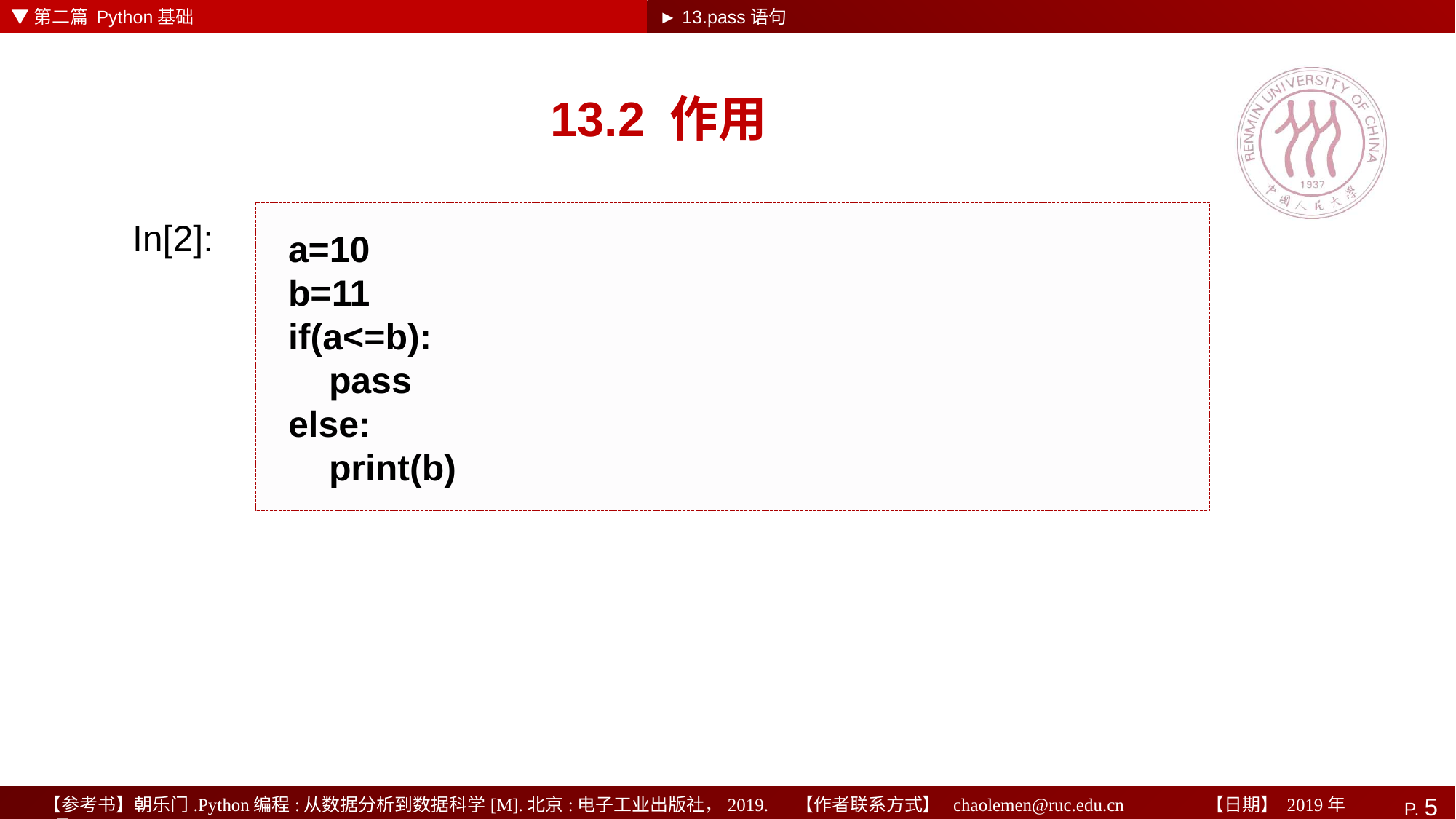

▼第二篇 Python基础
► 13.pass语句
# 13.2 作用
a=10
b=11
if(a<=b):
    pass
else:
    print(b)
In[2]: